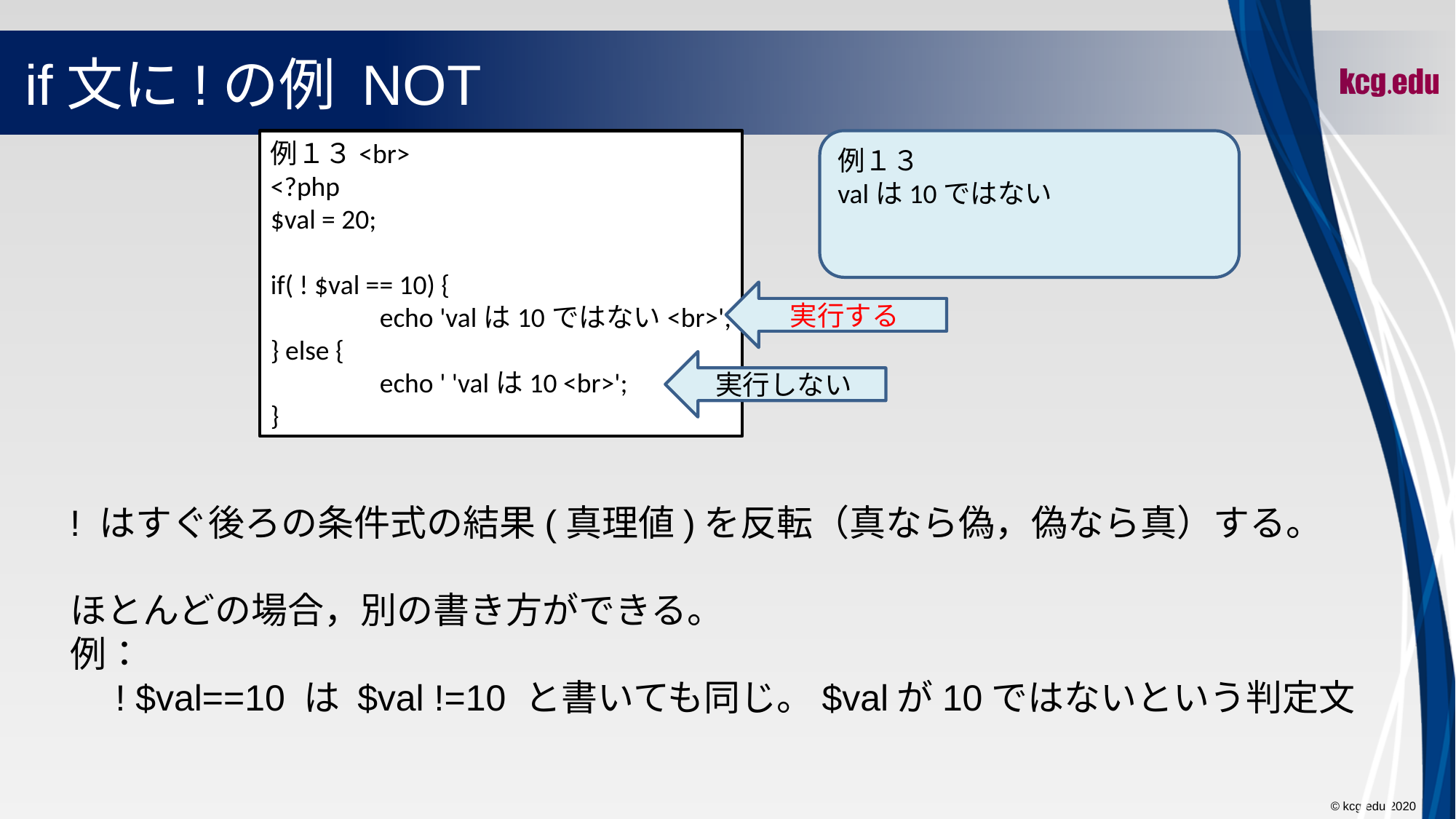

# if文に!の例 NOT
例１３<br>
<?php
$val = 20;

if( ! $val == 10) {
	echo 'valは10ではない<br>';
} else {
	echo ' 'valは10 <br>';
}
例１３
valは10ではない
実行する
実行しない
! はすぐ後ろの条件式の結果(真理値)を反転（真なら偽，偽なら真）する。

ほとんどの場合，別の書き方ができる。
例：
　! $val==10 は $val !=10 と書いても同じ。$valが10ではないという判定文